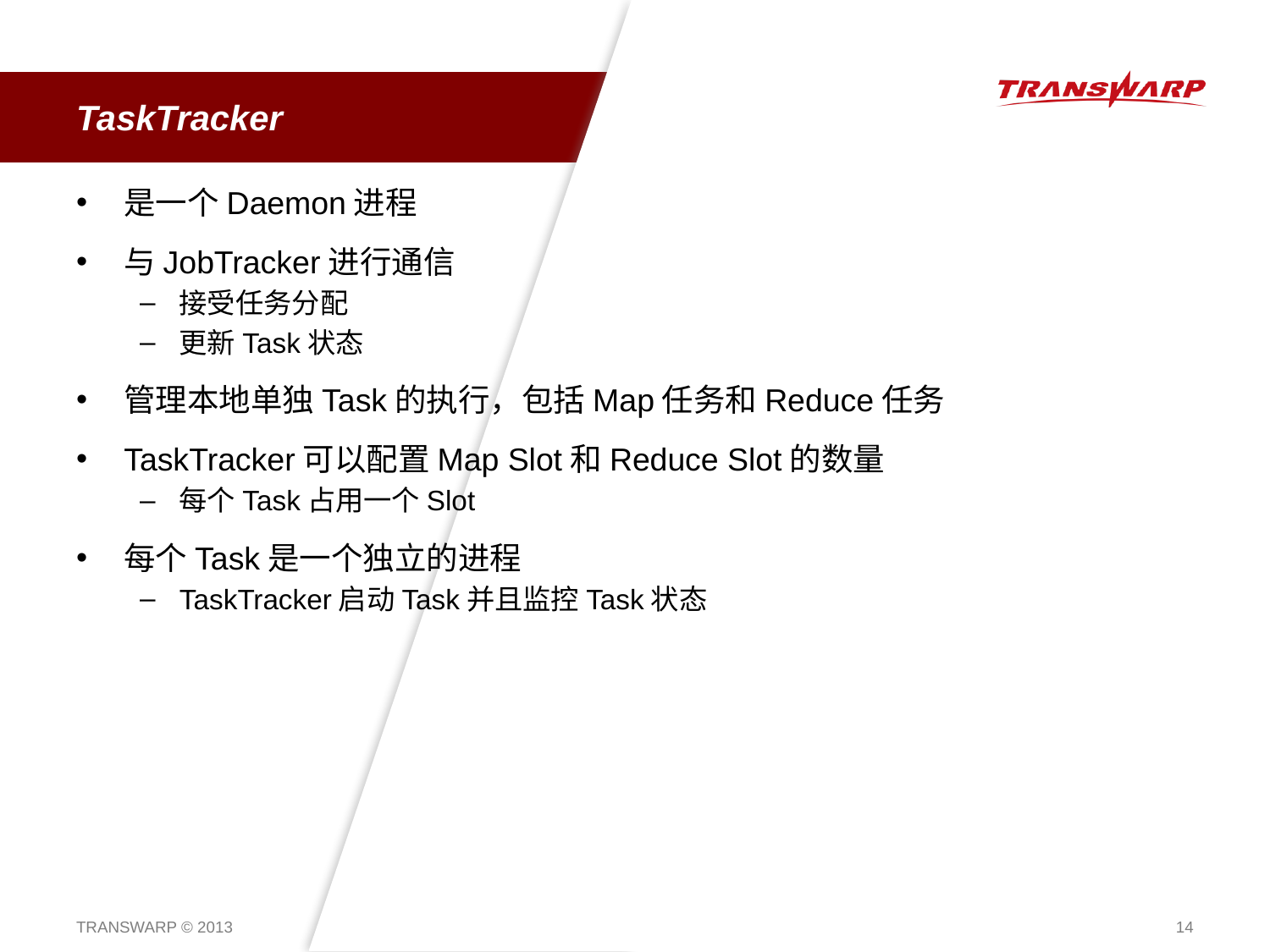

# TaskTracker
是一个Daemon进程
与JobTracker进行通信
接受任务分配
更新Task状态
管理本地单独Task的执行，包括Map任务和Reduce任务
TaskTracker可以配置Map Slot和Reduce Slot的数量
每个Task占用一个Slot
每个Task是一个独立的进程
TaskTracker启动Task并且监控Task状态

TRANSWARP © 2013
14